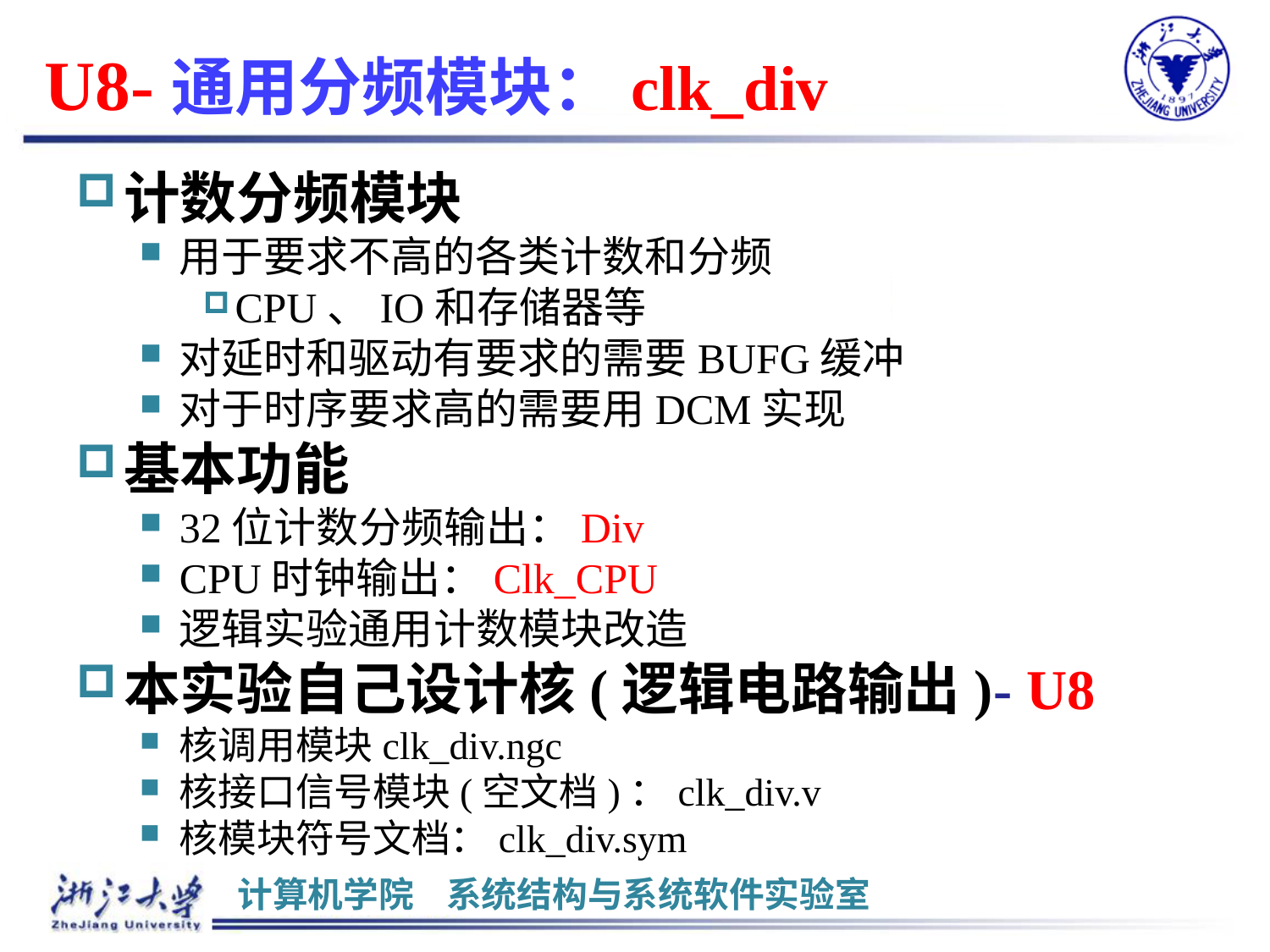

# U8-通用分频模块：clk_div
计数分频模块
用于要求不高的各类计数和分频
CPU、IO和存储器等
对延时和驱动有要求的需要BUFG缓冲
对于时序要求高的需要用DCM实现
基本功能
32位计数分频输出：Div
CPU时钟输出：Clk_CPU
逻辑实验通用计数模块改造
本实验自己设计核(逻辑电路输出)- U8
核调用模块clk_div.ngc
核接口信号模块(空文档)：clk_div.v
核模块符号文档：clk_div.sym